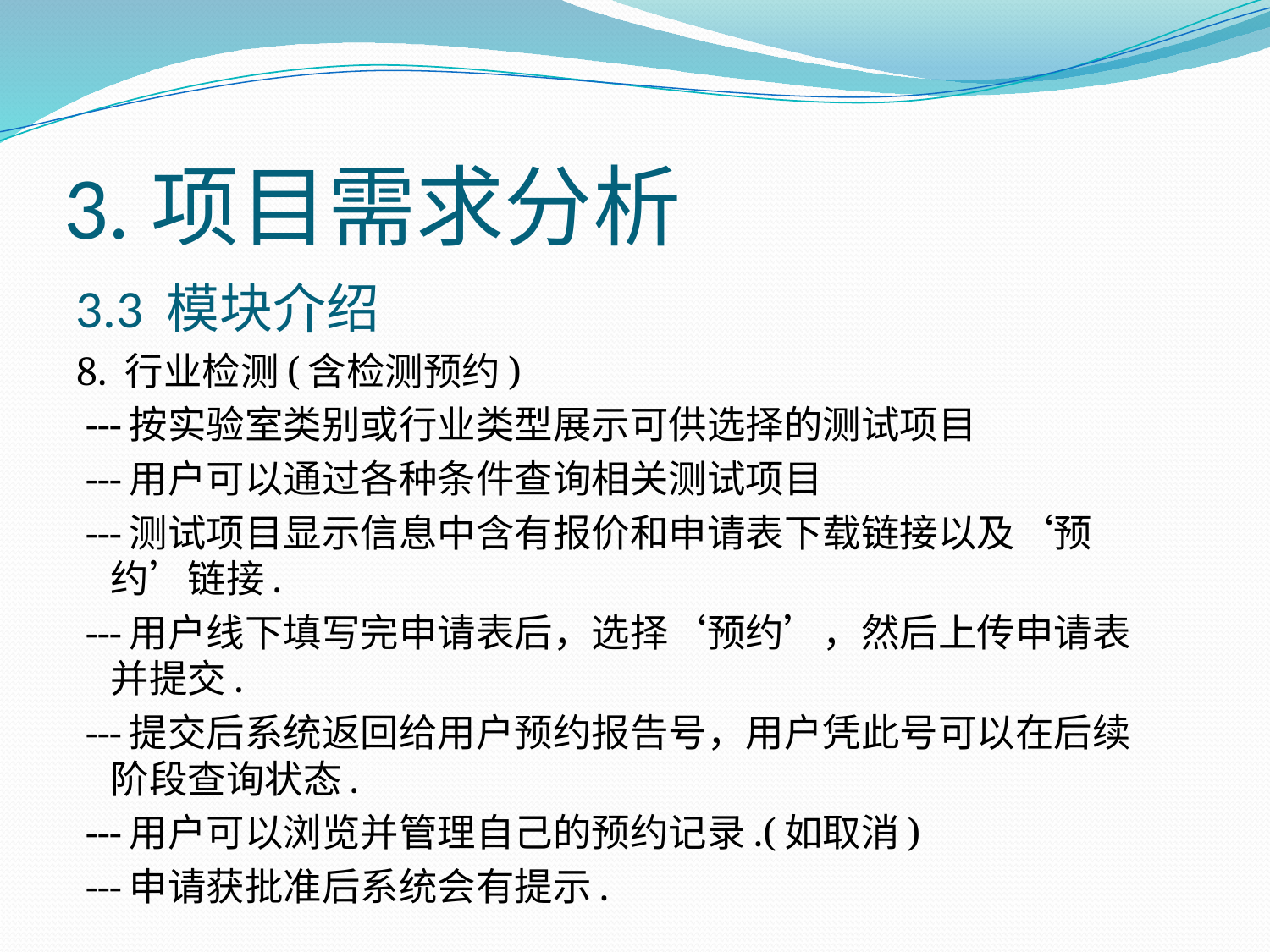

# 3.项目需求分析
3.3 模块介绍
8. 行业检测(含检测预约)
 ---按实验室类别或行业类型展示可供选择的测试项目
 ---用户可以通过各种条件查询相关测试项目
 ---测试项目显示信息中含有报价和申请表下载链接以及‘预约’链接.
 ---用户线下填写完申请表后，选择‘预约’，然后上传申请表并提交.
 ---提交后系统返回给用户预约报告号，用户凭此号可以在后续阶段查询状态.
 ---用户可以浏览并管理自己的预约记录.(如取消)
 ---申请获批准后系统会有提示.